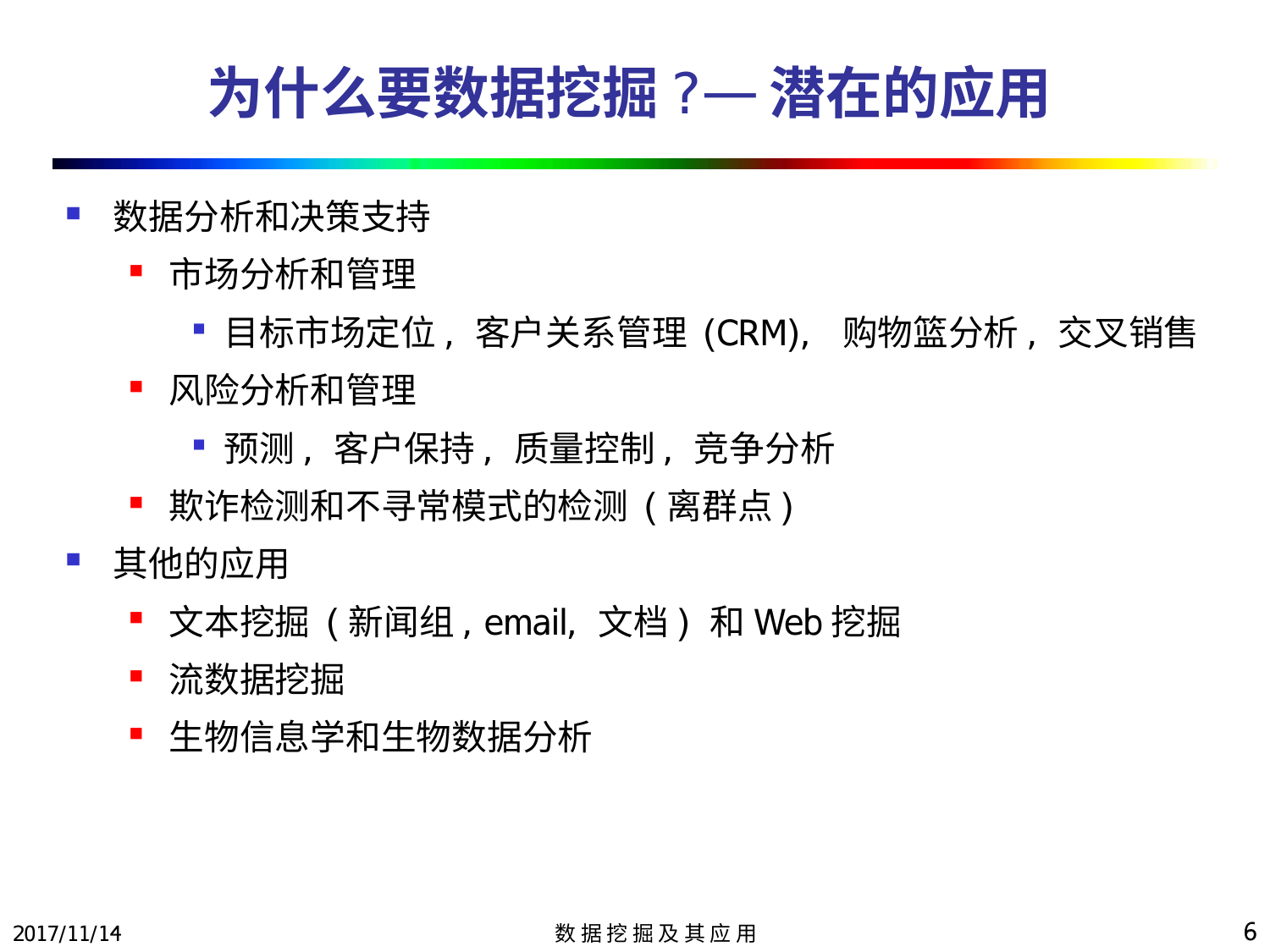

# 为什么要数据挖掘?—潜在的应用
数据分析和决策支持
市场分析和管理
目标市场定位, 客户关系管理 (CRM),  购物篮分析, 交叉销售
风险分析和管理
预测, 客户保持, 质量控制, 竞争分析
欺诈检测和不寻常模式的检测 (离群点)
其他的应用
文本挖掘 (新闻组, email, 文档) 和Web挖掘
流数据挖掘
生物信息学和生物数据分析
2017/11/14
6
数 据 挖 掘 及 其 应 用